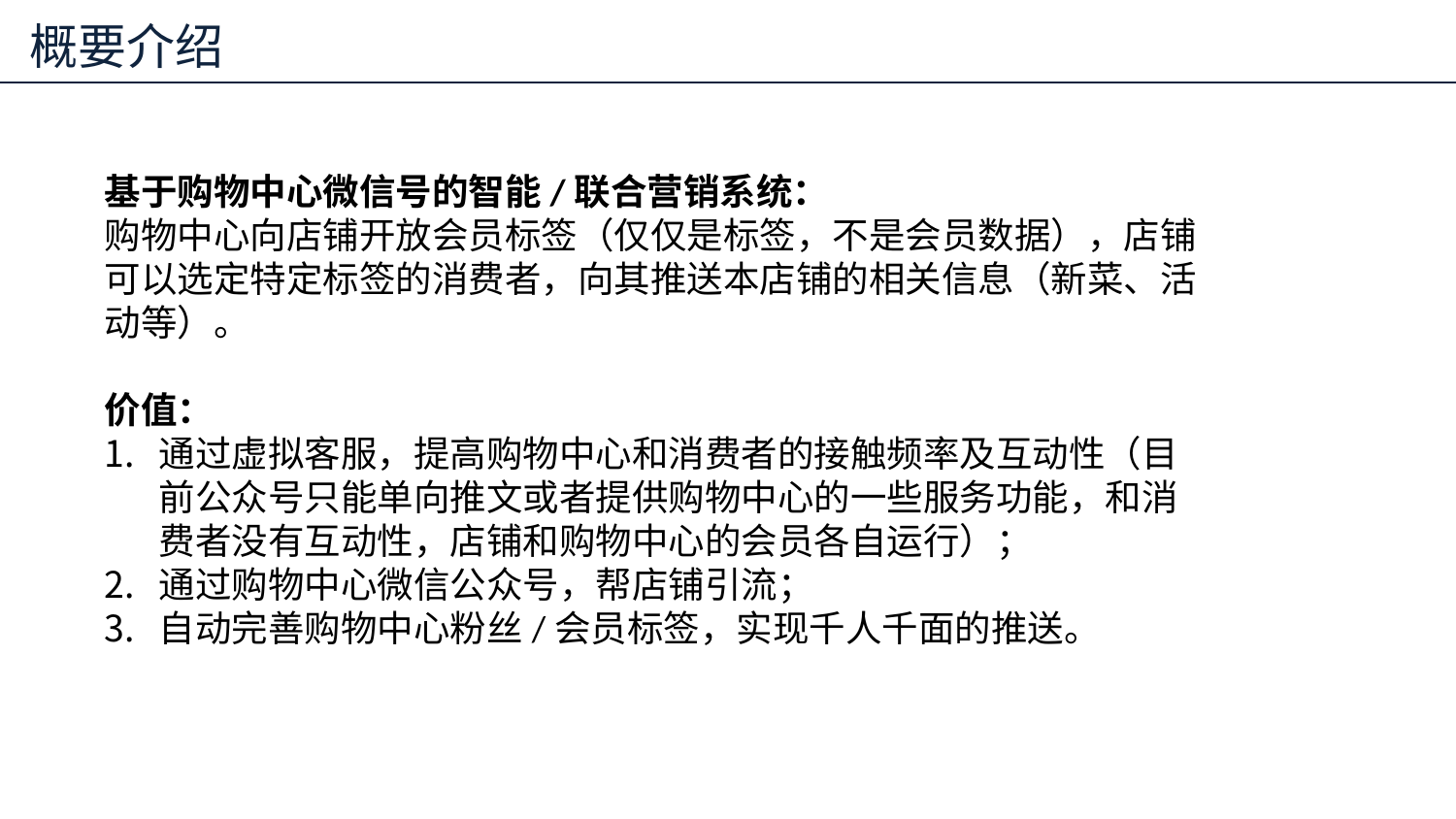

概要介绍
基于购物中心微信号的智能/联合营销系统：
购物中心向店铺开放会员标签（仅仅是标签，不是会员数据），店铺可以选定特定标签的消费者，向其推送本店铺的相关信息（新菜、活动等）。

价值：
通过虚拟客服，提高购物中心和消费者的接触频率及互动性（目前公众号只能单向推文或者提供购物中心的一些服务功能，和消费者没有互动性，店铺和购物中心的会员各自运行）；
通过购物中心微信公众号，帮店铺引流；
自动完善购物中心粉丝/会员标签，实现千人千面的推送。